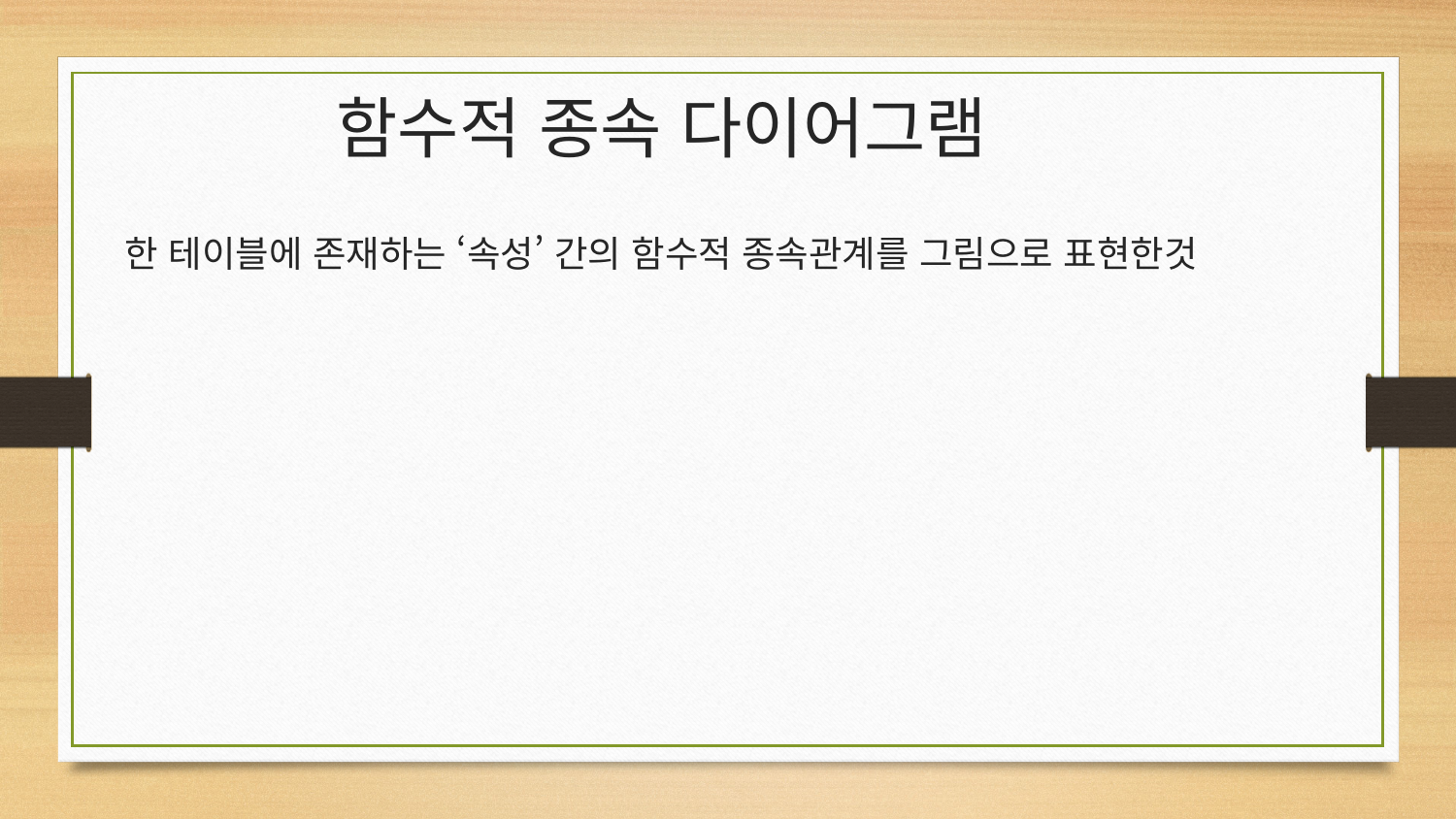

# 함수적 종속 다이어그램
한 테이블에 존재하는 ‘속성’ 간의 함수적 종속관계를 그림으로 표현한것